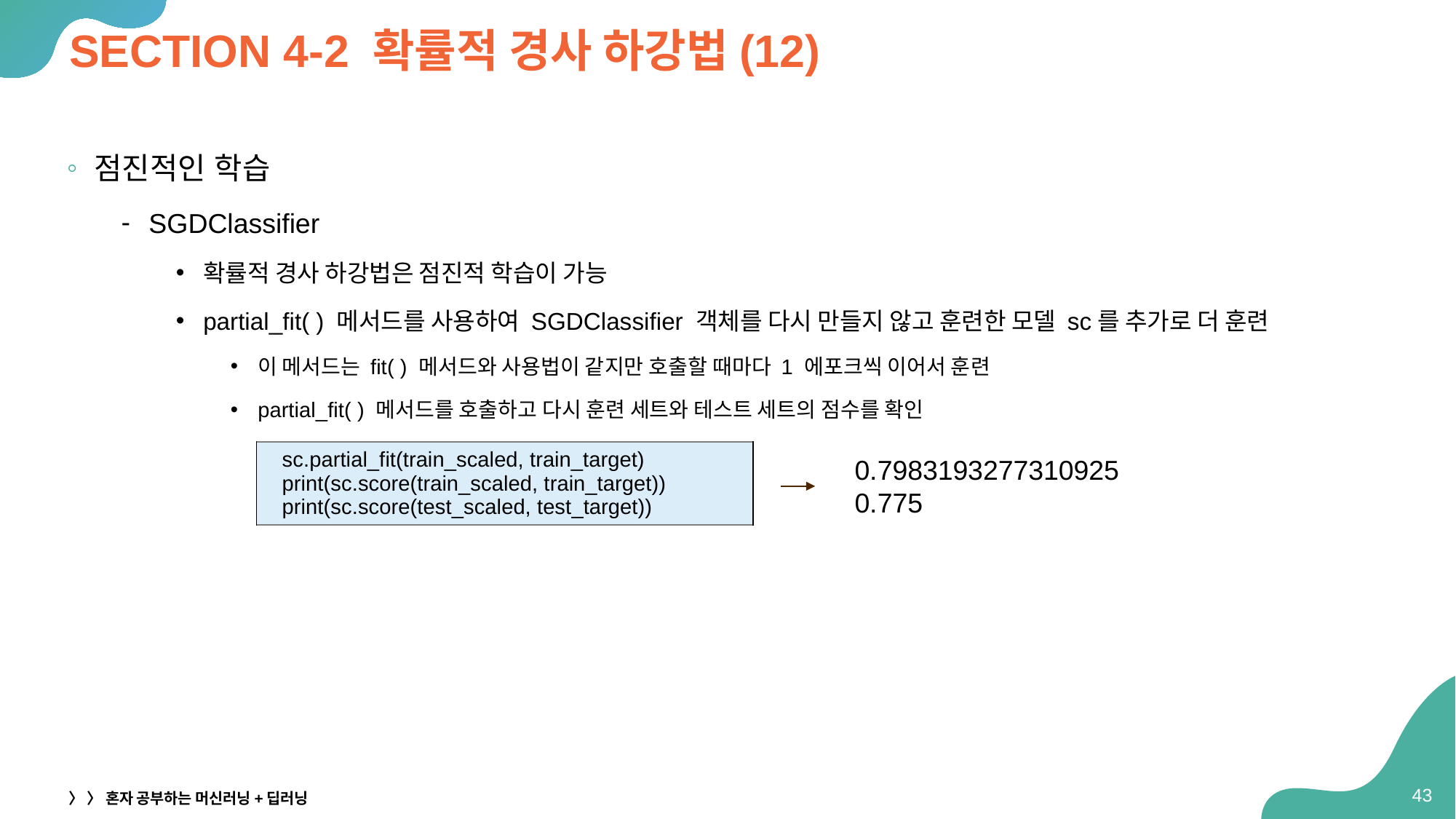

# SECTION 4-2 확률적 경사 하강법(12)
점진적인 학습
SGDClassifier
확률적 경사 하강법은 점진적 학습이 가능
partial_fit( ) 메서드를 사용하여 SGDClassifier 객체를 다시 만들지 않고 훈련한 모델 sc를 추가로 더 훈련
이 메서드는 fit( ) 메서드와 사용법이 같지만 호출할 때마다 1 에포크씩 이어서 훈련
partial_fit( ) 메서드를 호출하고 다시 훈련 세트와 테스트 세트의 점수를 확인
| sc.partial\_fit(train\_scaled, train\_target) print(sc.score(train\_scaled, train\_target)) print(sc.score(test\_scaled, test\_target)) |
| --- |
0.7983193277310925
0.775
43
〉 〉 혼자 공부하는 머신러닝+딥러닝